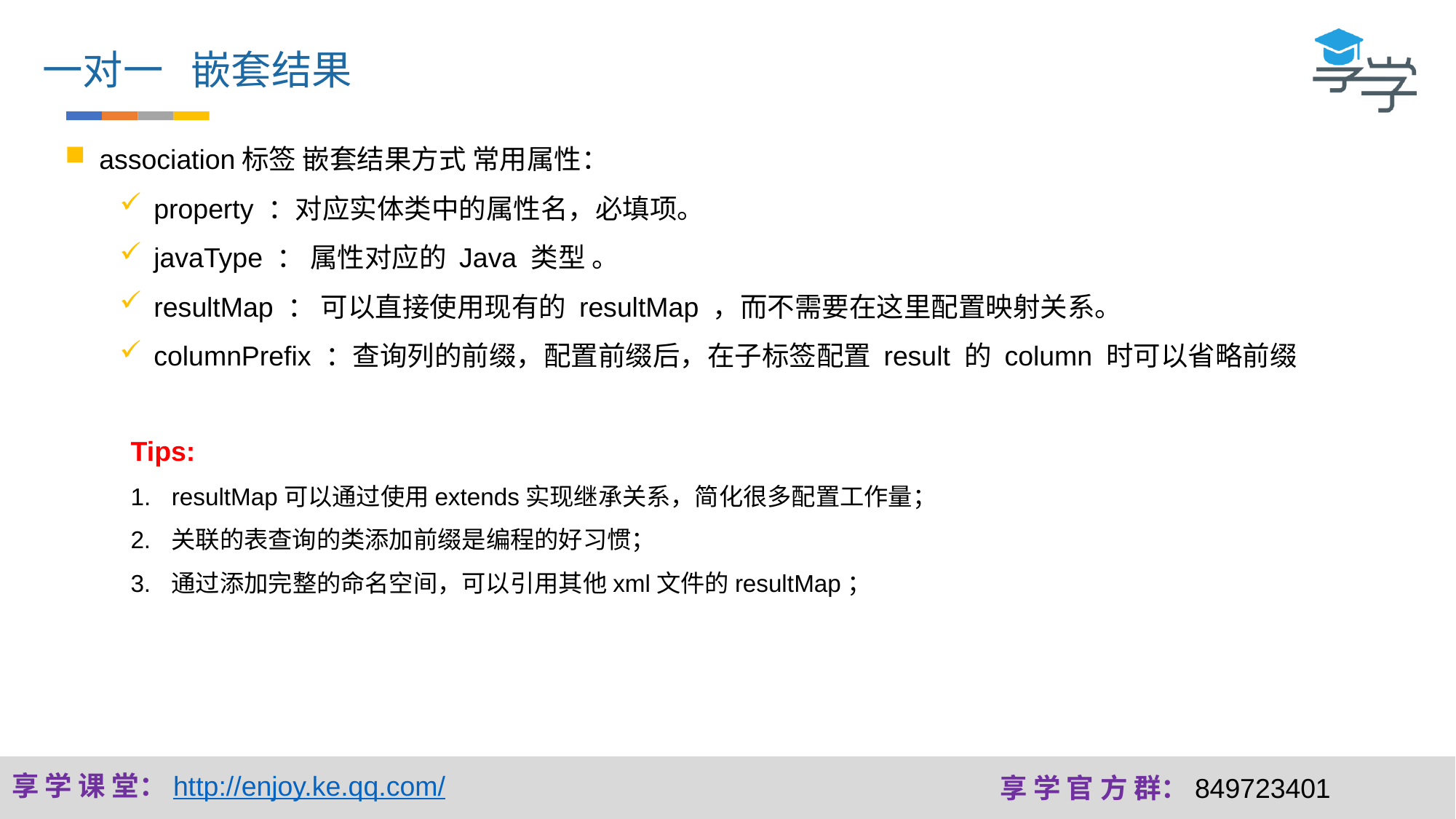

一对一   嵌套结果

association标签 嵌套结果方式 常用属性：
property ：对应实体类中的属性名，必填项。
javaType ： 属性对应的 Java 类型 。
resultMap ： 可以直接使用现有的 resultMap ，而不需要在这里配置映射关系。
columnPrefix ：查询列的前缀，配置前缀后，在子标签配置 result 的 column 时可以省略前缀
Tips:
resultMap可以通过使用extends实现继承关系，简化很多配置工作量；
关联的表查询的类添加前缀是编程的好习惯；
通过添加完整的命名空间，可以引用其他xml文件的resultMap；